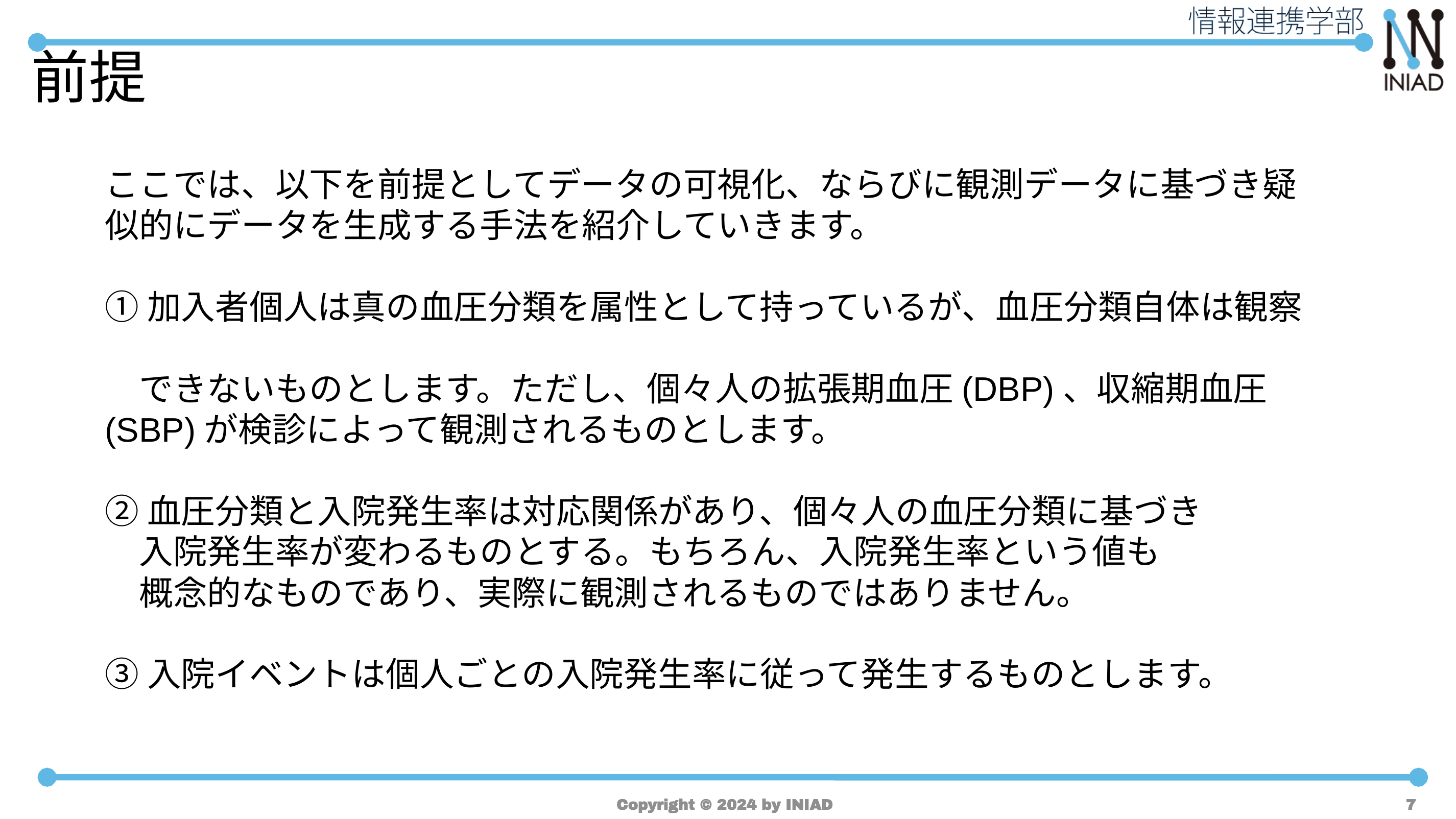

# 前提
ここでは、以下を前提としてデータの可視化、ならびに観測データに基づき疑似的にデータを生成する手法を紹介していきます。

①加入者個人は真の血圧分類を属性として持っているが、血圧分類自体は観察
　できないものとします。ただし、個々人の拡張期血圧(DBP)、収縮期血圧(SBP)が検診によって観測されるものとします。

②血圧分類と入院発生率は対応関係があり、個々人の血圧分類に基づき
　入院発生率が変わるものとする。もちろん、入院発生率という値も
　概念的なものであり、実際に観測されるものではありません。

③入院イベントは個人ごとの入院発生率に従って発生するものとします。
Copyright © 2024 by INIAD
7